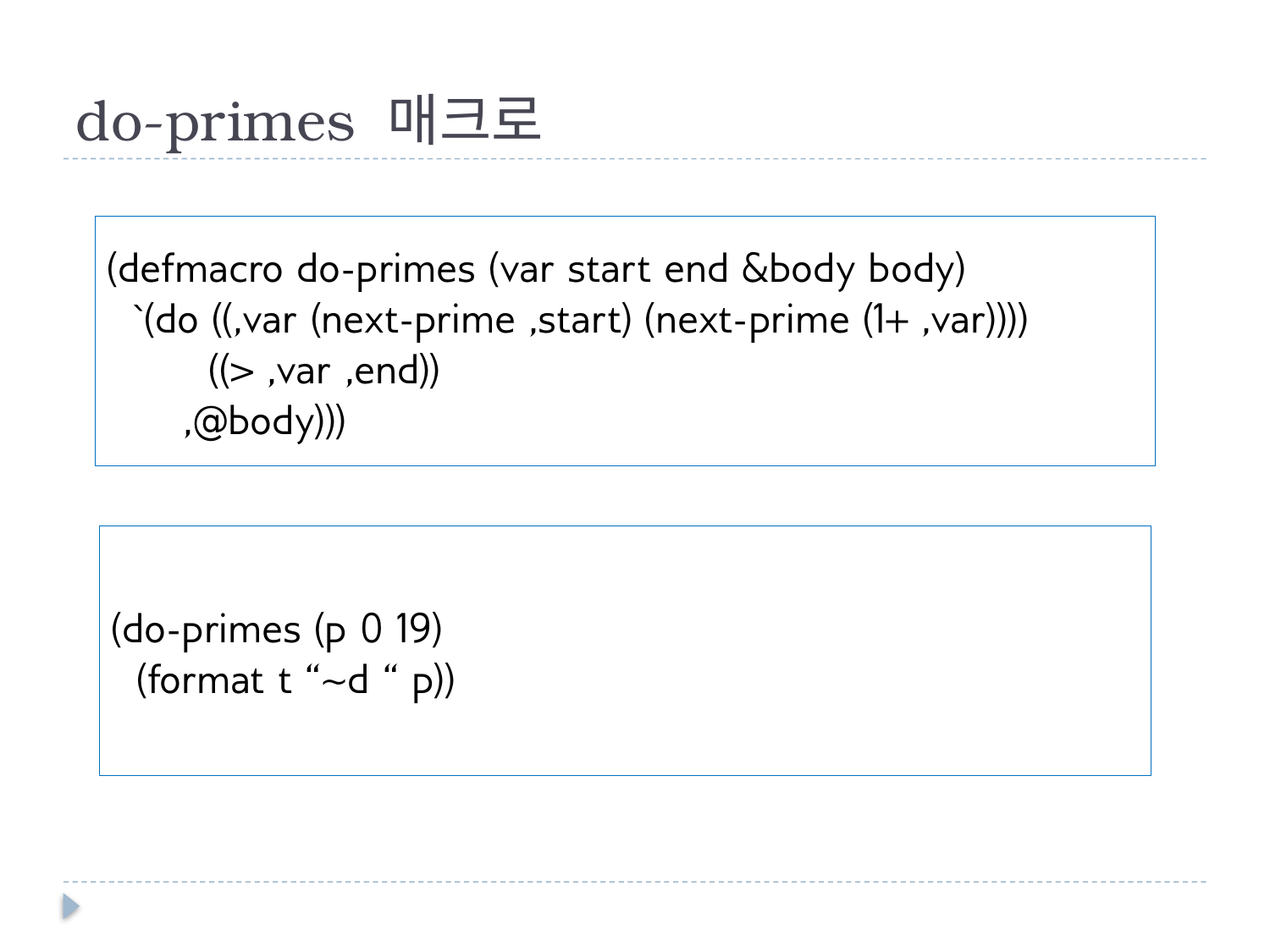

# do-primes 매크로
(defmacro do-primes (var start end &body body)
  `(do ((,var (next-prime ,start) (next-prime (1+ ,var))))
        ((> ,var ,end))
      ,@body)))
(do-primes (p 0 19)
  (format t “~d “ p))